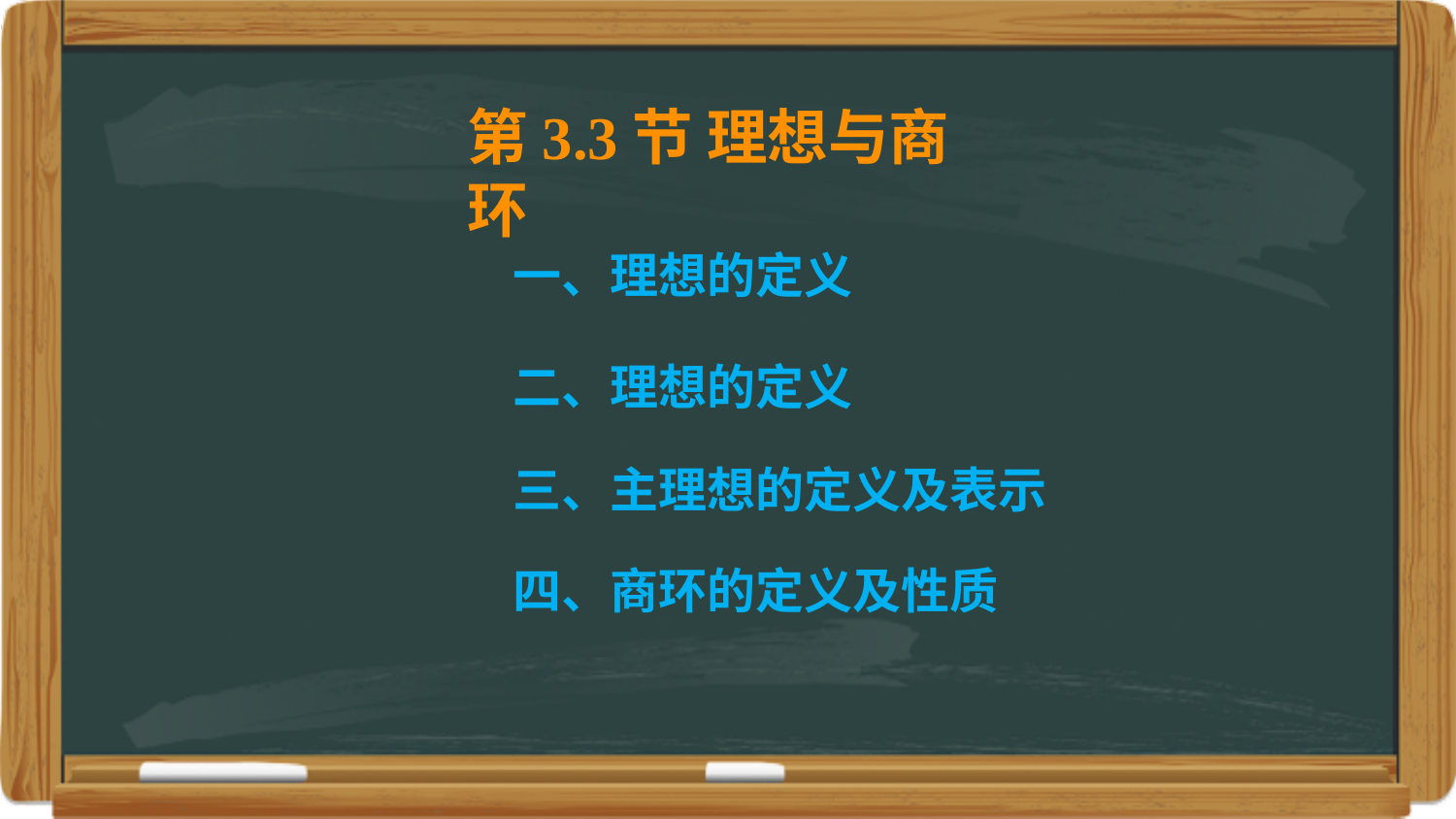

第3.3节 理想与商环
一、理想的定义
二、理想的定义
三、主理想的定义及表示
四、商环的定义及性质